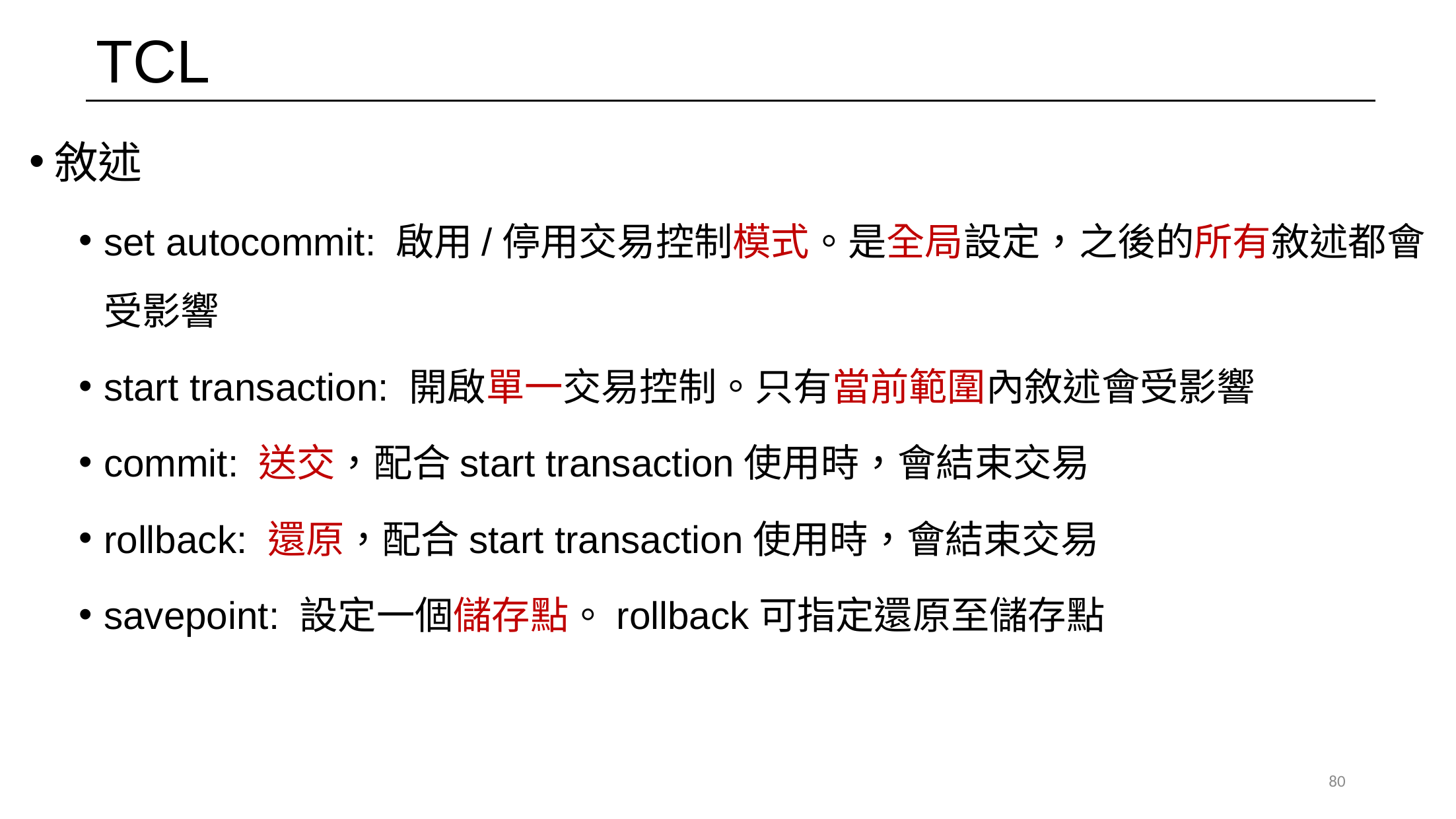

# TCL
敘述
set autocommit: 啟用/停用交易控制模式。是全局設定，之後的所有敘述都會受影響
start transaction: 開啟單一交易控制。只有當前範圍內敘述會受影響
commit: 送交，配合start transaction使用時，會結束交易
rollback: 還原，配合start transaction使用時，會結束交易
savepoint: 設定一個儲存點。rollback可指定還原至儲存點
80